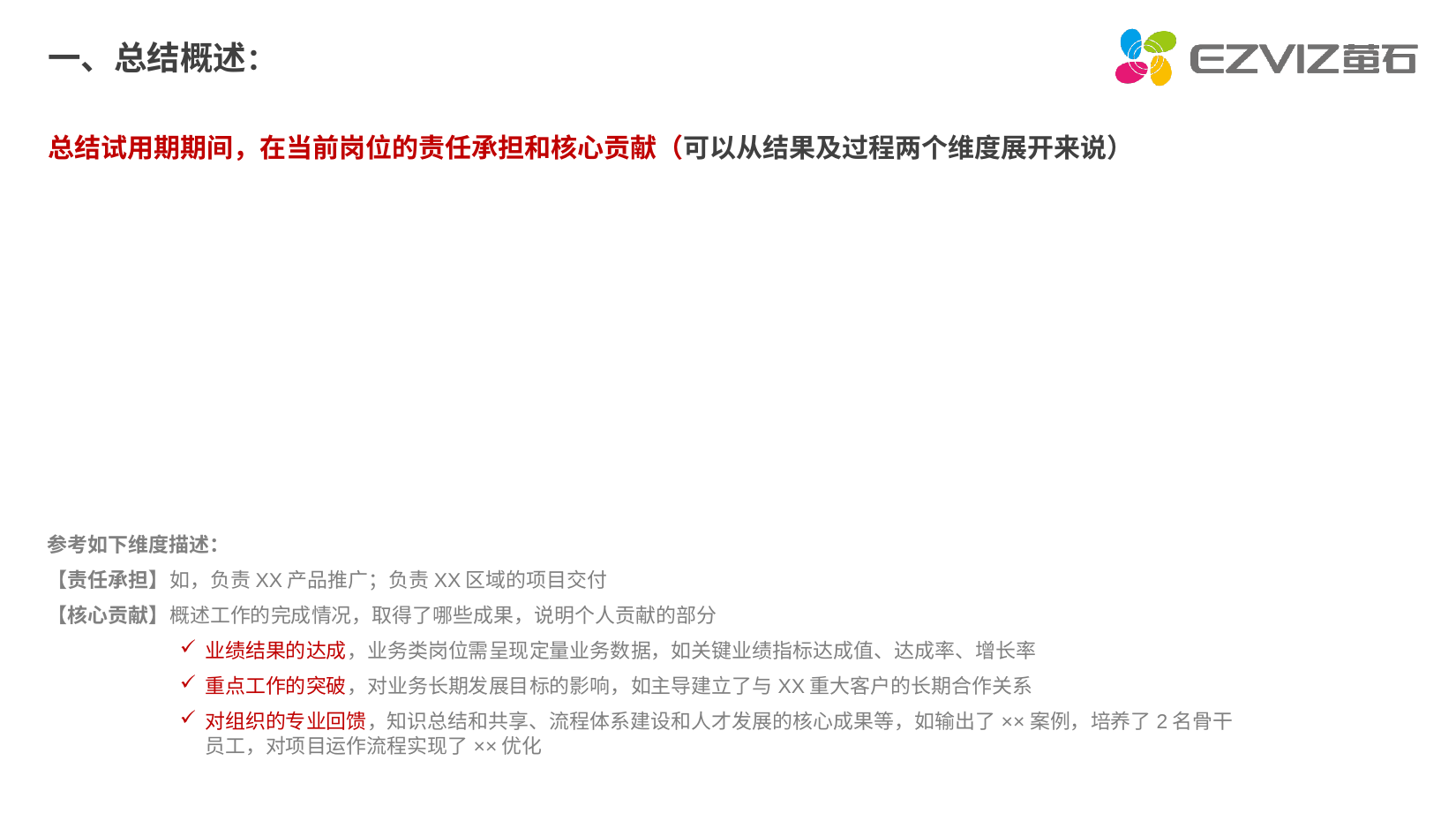

# 一、总结概述： 总结试用期期间，在当前岗位的责任承担和核心贡献（可以从结果及过程两个维度展开来说）
参考如下维度描述：
【责任承担】如，负责XX产品推广；负责XX区域的项目交付
【核心贡献】概述工作的完成情况，取得了哪些成果，说明个人贡献的部分
业绩结果的达成，业务类岗位需呈现定量业务数据，如关键业绩指标达成值、达成率、增长率
重点工作的突破，对业务长期发展目标的影响，如主导建立了与XX重大客户的长期合作关系
对组织的专业回馈，知识总结和共享、流程体系建设和人才发展的核心成果等，如输出了××案例，培养了2名骨干员工，对项目运作流程实现了××优化